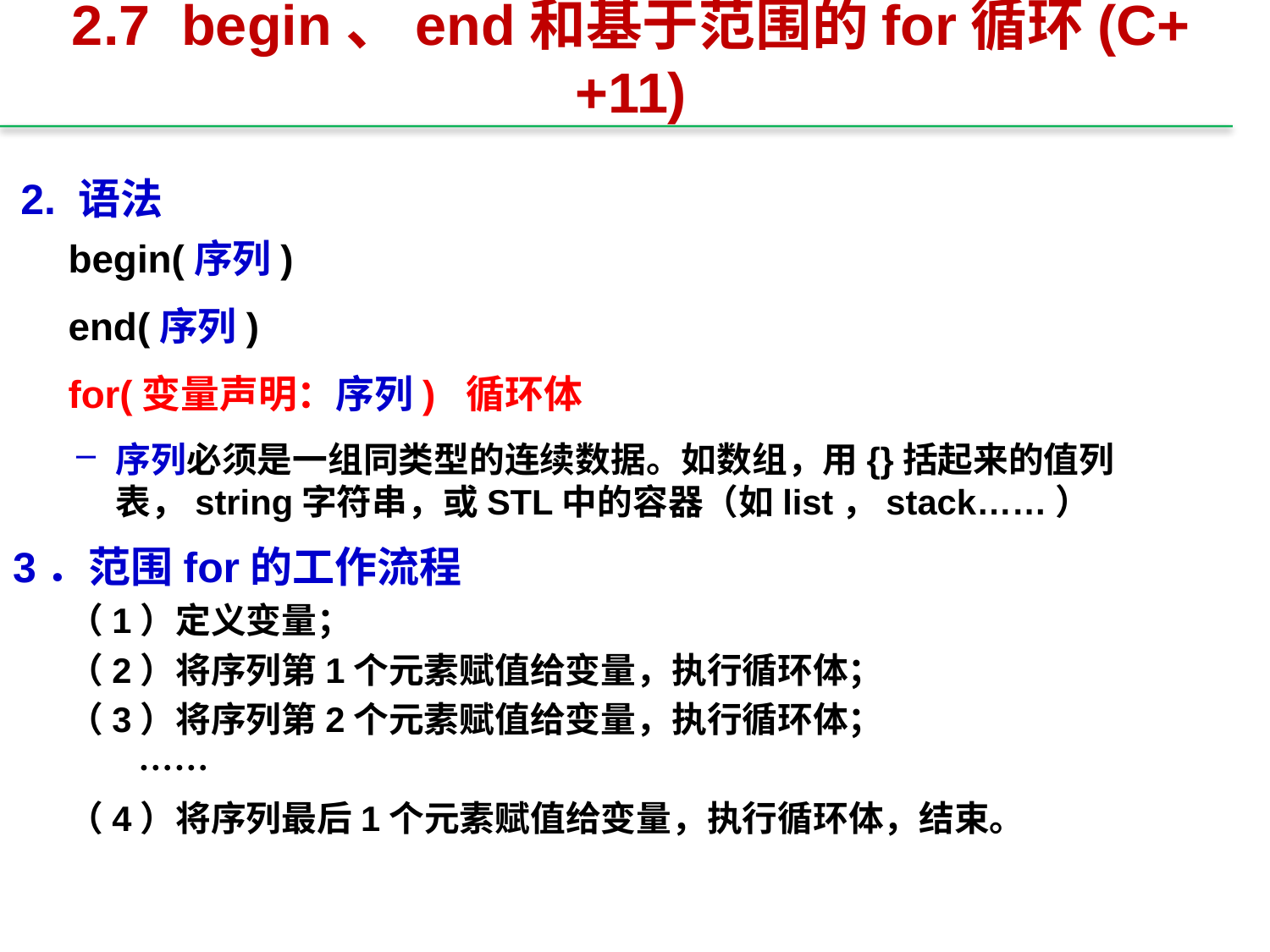

# 2.7  begin、end和基于范围的for循环(C++11)
2. 语法
begin(序列)
end(序列)
for(变量声明：序列)  循环体
序列必须是一组同类型的连续数据。如数组，用{}括起来的值列表，string字符串，或STL中的容器（如list，stack……）
3．范围for的工作流程
（1）定义变量；
（2）将序列第1个元素赋值给变量，执行循环体；
（3）将序列第2个元素赋值给变量，执行循环体；
　　……
（4）将序列最后1个元素赋值给变量，执行循环体，结束。